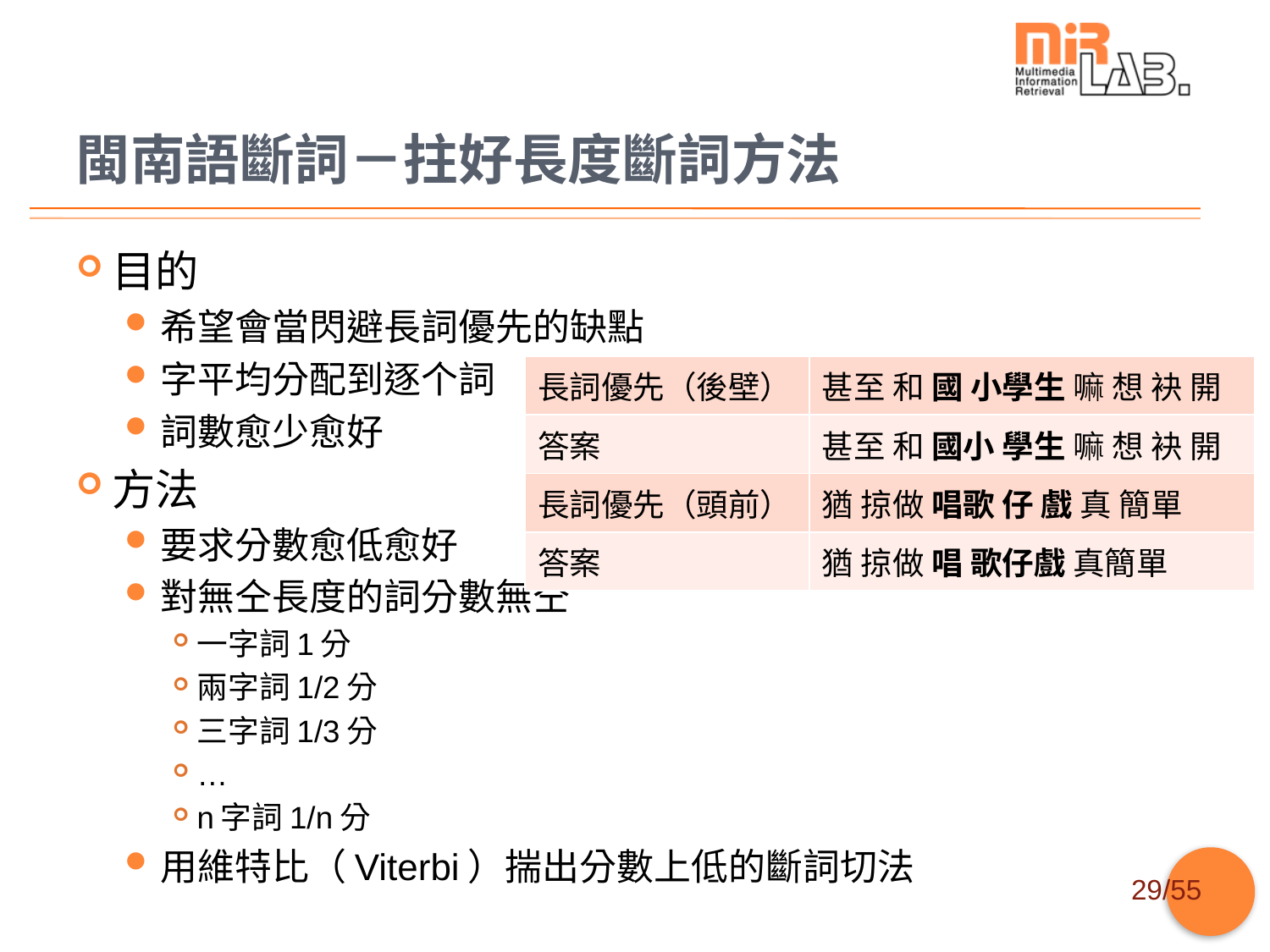

# 閩南語斷詞－拄好長度斷詞方法
目的
希望會當閃避長詞優先的缺點
字平均分配到逐个詞
詞數愈少愈好
方法
要求分數愈低愈好
對無仝長度的詞分數無仝
一字詞1分
兩字詞1/2分
三字詞1/3分
…
n字詞1/n分
用維特比（Viterbi）揣出分數上低的斷詞切法
| 長詞優先（後壁） | 甚至 和 國 小學生 嘛 想 袂 開 |
| --- | --- |
| 答案 | 甚至 和 國小 學生 嘛 想 袂 開 |
| 長詞優先（頭前） | 猶 掠做 唱歌 仔 戲 真 簡單 |
| 答案 | 猶 掠做 唱 歌仔戲 真簡單 |